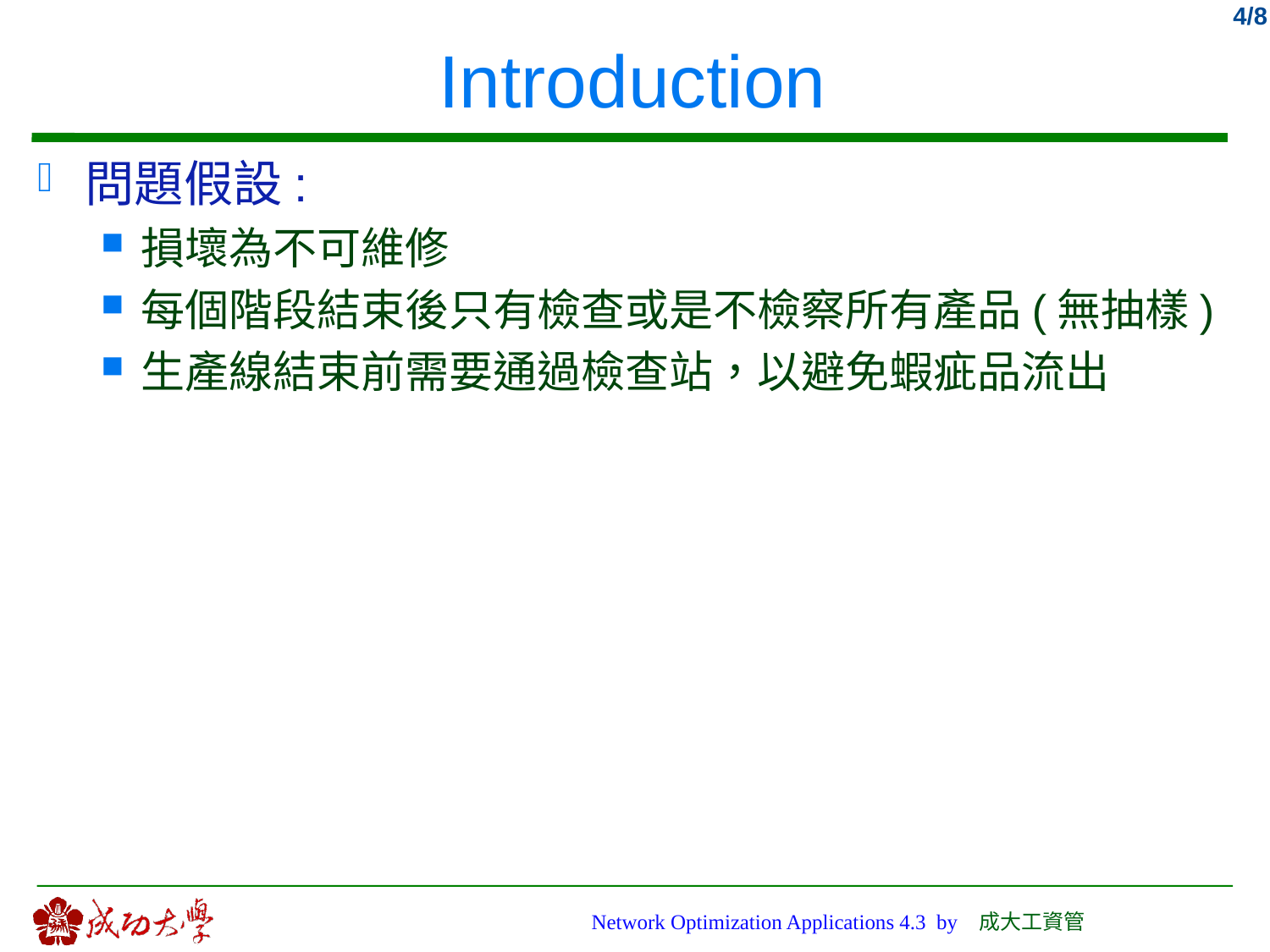

# Introduction
問題假設:
損壞為不可維修
每個階段結束後只有檢查或是不檢察所有產品(無抽樣)
生產線結束前需要通過檢查站，以避免蝦疵品流出

Network Optimization Applications 4.3  by   成大工資管